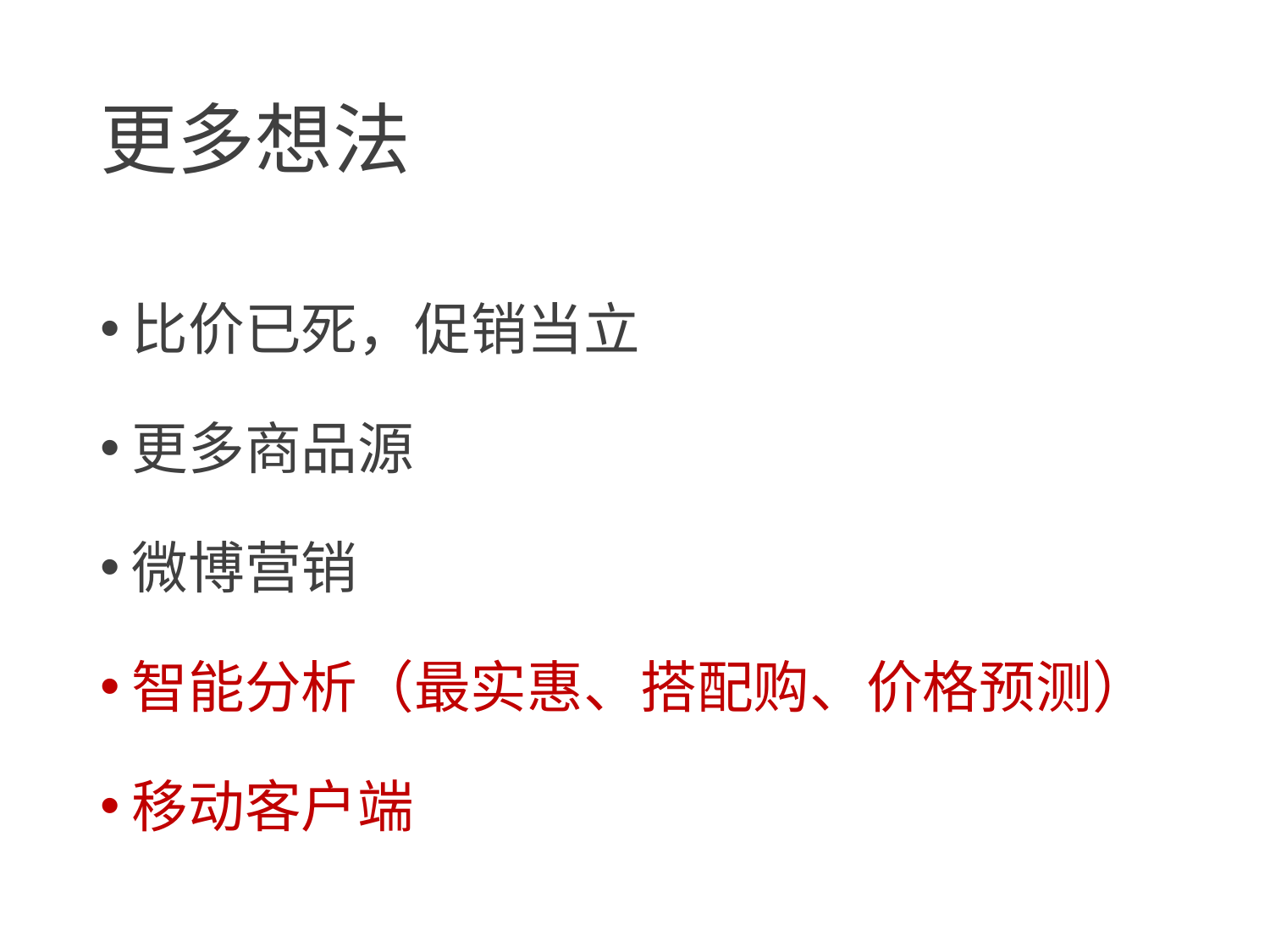

# 更多想法
比价已死，促销当立
更多商品源
微博营销
智能分析（最实惠、搭配购、价格预测）
移动客户端